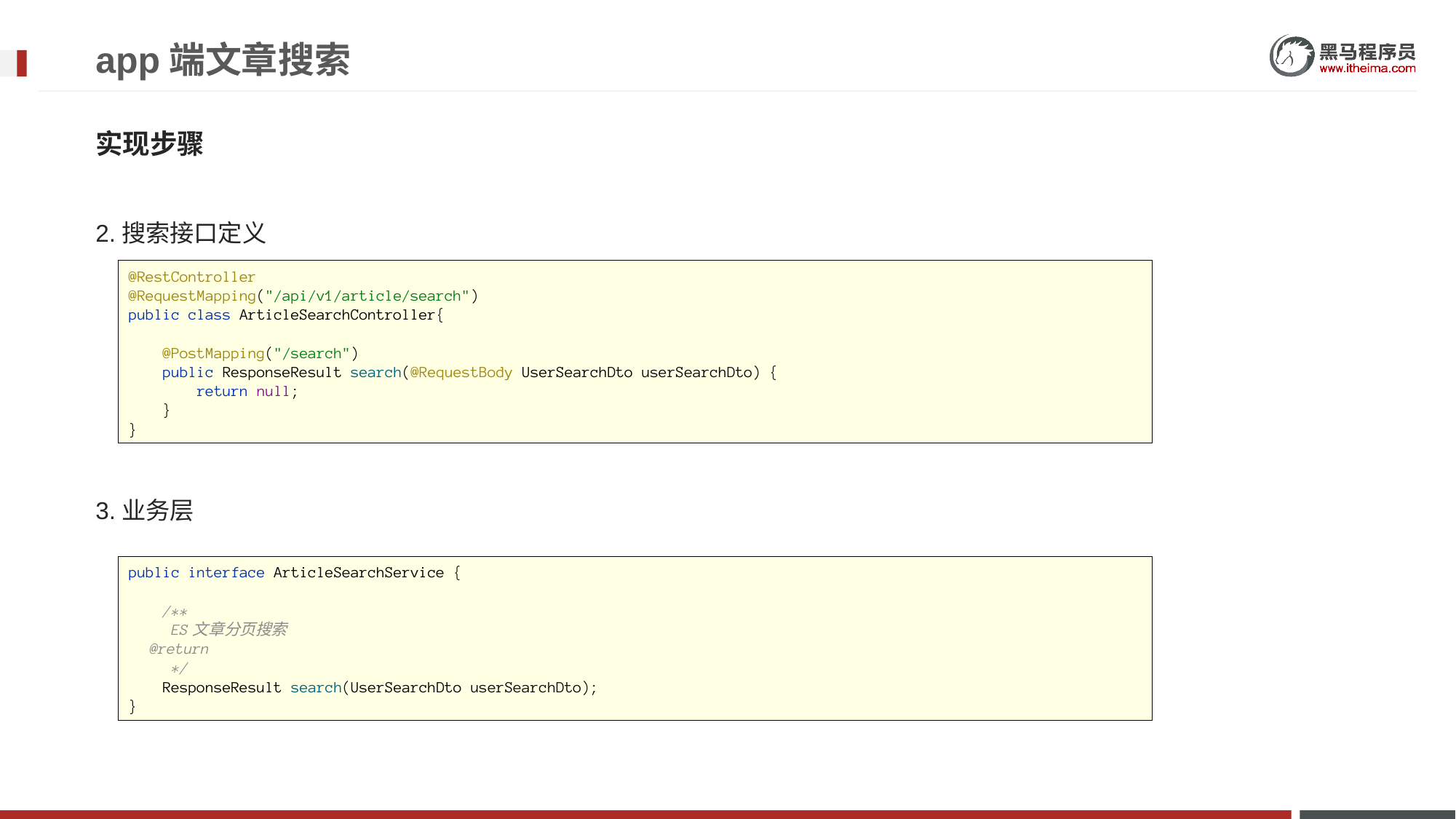

# app端文章搜索
实现步骤
2.搜索接口定义
@RestController
@RequestMapping("/api/v1/article/search")
public class ArticleSearchController{
    @PostMapping("/search")
    public ResponseResult search(@RequestBody UserSearchDto userSearchDto) {
        return null;
    }
}
3.业务层
public interface ArticleSearchService {
    /**
     ES文章分页搜索
     @return
     */
    ResponseResult search(UserSearchDto userSearchDto);
}